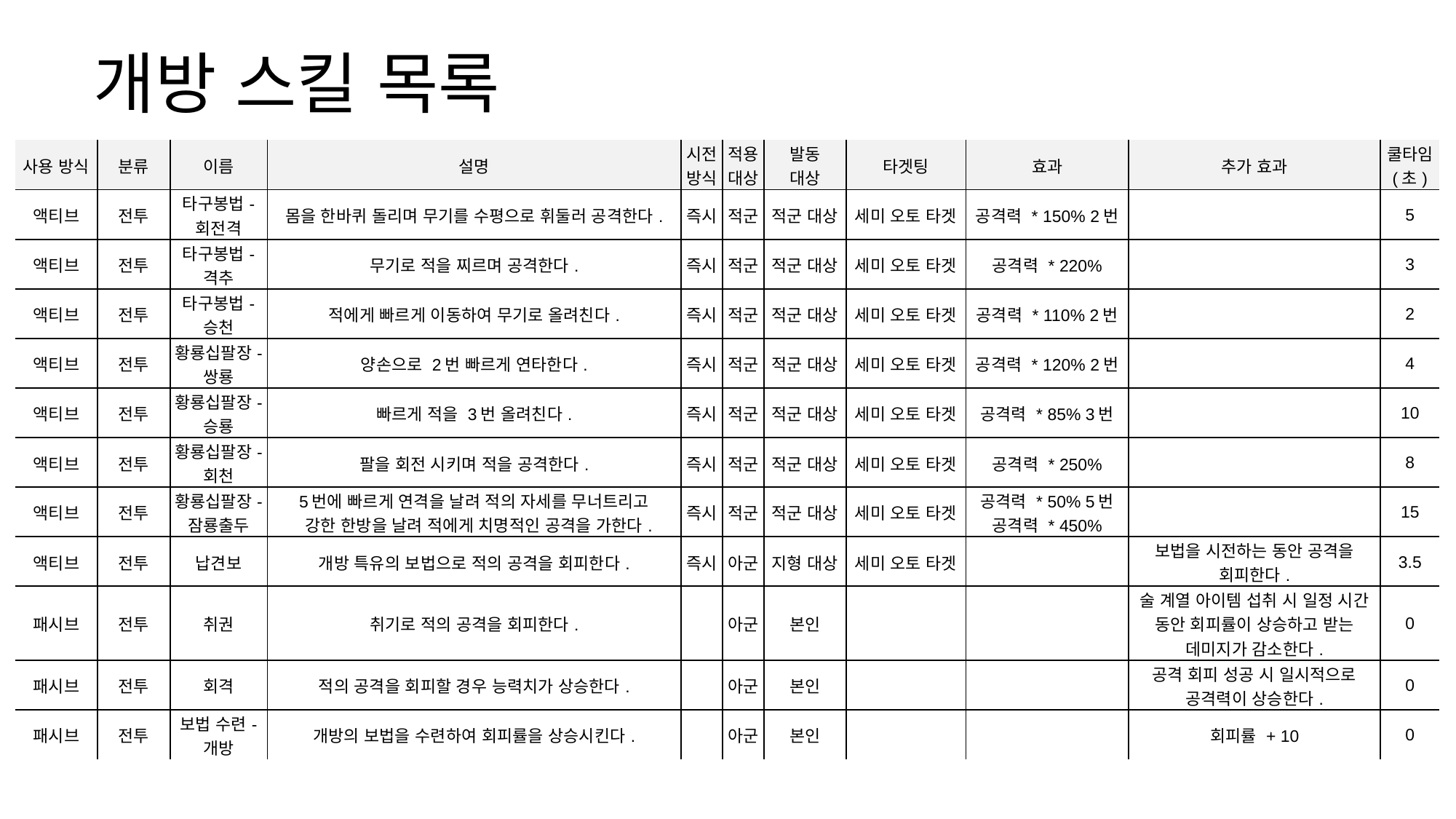

개방 스킬 목록
| 사용 방식 | 분류 | 이름 | 설명 | 시전 방식 | 적용 대상 | 발동 대상 | 타겟팅 | 효과 | 추가 효과 | 쿨타임 (초) |
| --- | --- | --- | --- | --- | --- | --- | --- | --- | --- | --- |
| 액티브 | 전투 | 타구봉법- 회전격 | 몸을 한바퀴 돌리며 무기를 수평으로 휘둘러 공격한다. | 즉시 | 적군 | 적군 대상 | 세미 오토 타겟 | 공격력 \* 150% 2번 |  | 5 |
| 액티브 | 전투 | 타구봉법- 격추 | 무기로 적을 찌르며 공격한다. | 즉시 | 적군 | 적군 대상 | 세미 오토 타겟 | 공격력 \* 220% |  | 3 |
| 액티브 | 전투 | 타구봉법- 승천 | 적에게 빠르게 이동하여 무기로 올려친다. | 즉시 | 적군 | 적군 대상 | 세미 오토 타겟 | 공격력 \* 110% 2번 |  | 2 |
| 액티브 | 전투 | 황룡십팔장- 쌍룡 | 양손으로 2번 빠르게 연타한다. | 즉시 | 적군 | 적군 대상 | 세미 오토 타겟 | 공격력 \* 120% 2번 |  | 4 |
| 액티브 | 전투 | 황룡십팔장- 승룡 | 빠르게 적을 3번 올려친다. | 즉시 | 적군 | 적군 대상 | 세미 오토 타겟 | 공격력 \* 85% 3번 |  | 10 |
| 액티브 | 전투 | 황룡십팔장- 회천 | 팔을 회전 시키며 적을 공격한다. | 즉시 | 적군 | 적군 대상 | 세미 오토 타겟 | 공격력 \* 250% |  | 8 |
| 액티브 | 전투 | 황룡십팔장- 잠룡출두 | 5번에 빠르게 연격을 날려 적의 자세를 무너트리고 강한 한방을 날려 적에게 치명적인 공격을 가한다. | 즉시 | 적군 | 적군 대상 | 세미 오토 타겟 | 공격력 \* 50% 5번 공격력 \* 450% |  | 15 |
| 액티브 | 전투 | 납견보 | 개방 특유의 보법으로 적의 공격을 회피한다. | 즉시 | 아군 | 지형 대상 | 세미 오토 타겟 |  | 보법을 시전하는 동안 공격을 회피한다. | 3.5 |
| 패시브 | 전투 | 취권 | 취기로 적의 공격을 회피한다. |  | 아군 | 본인 |  |  | 술 계열 아이템 섭취 시 일정 시간 동안 회피률이 상승하고 받는 데미지가 감소한다. | 0 |
| 패시브 | 전투 | 회격 | 적의 공격을 회피할 경우 능력치가 상승한다. |  | 아군 | 본인 |  |  | 공격 회피 성공 시 일시적으로 공격력이 상승한다. | 0 |
| 패시브 | 전투 | 보법 수련- 개방 | 개방의 보법을 수련하여 회피률을 상승시킨다. |  | 아군 | 본인 |  |  | 회피률 + 10 | 0 |